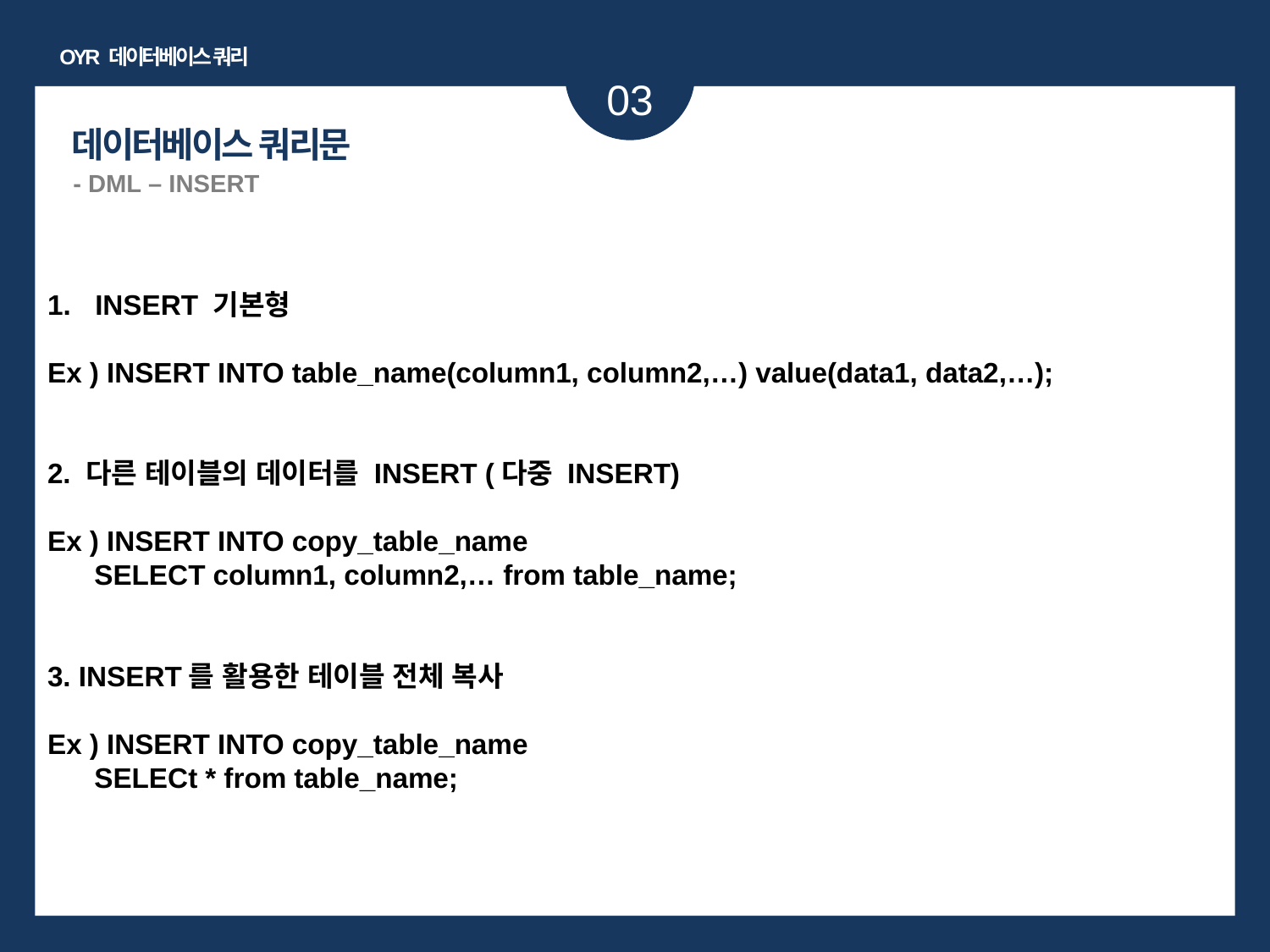

OYR 데이터베이스 쿼리
03

데이터베이스 쿼리문
- DML – INSERT
INSERT 기본형

Ex ) INSERT INTO table_name(column1, column2,…) value(data1, data2,…);

2. 다른 테이블의 데이터를 INSERT (다중 INSERT)

Ex ) INSERT INTO copy_table_name
      SELECT column1, column2,… from table_name;

3. INSERT를 활용한 테이블 전체 복사

Ex ) INSERT INTO copy_table_name
      SELECt * from table_name;